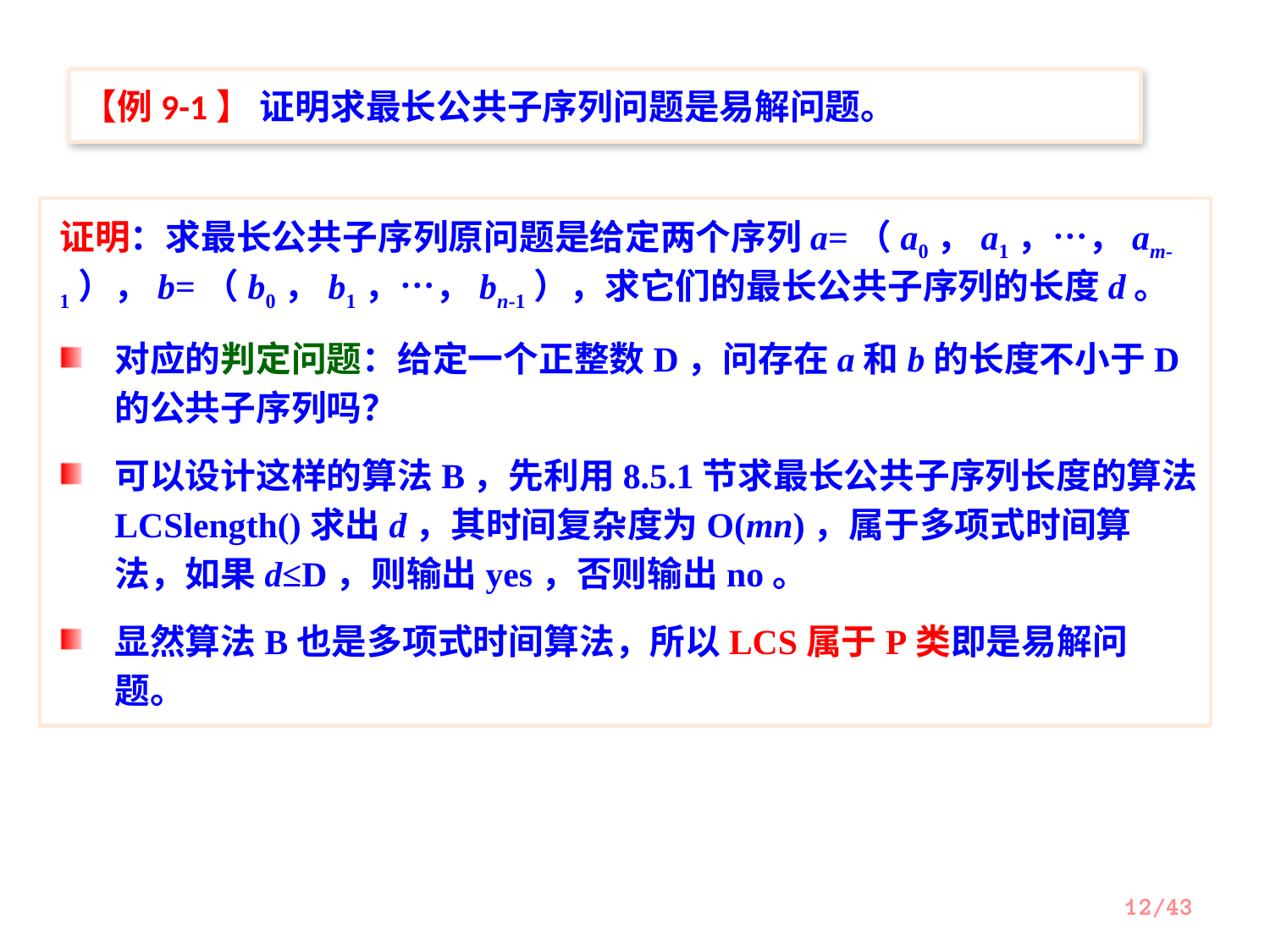

【例9-1】 证明求最长公共子序列问题是易解问题。
证明：求最长公共子序列原问题是给定两个序列a=（a0，a1，…，am-1），b=（b0，b1，…，bn-1），求它们的最长公共子序列的长度d。
对应的判定问题：给定一个正整数D，问存在a和b的长度不小于D的公共子序列吗？
可以设计这样的算法B，先利用8.5.1节求最长公共子序列长度的算法LCSlength()求出d，其时间复杂度为O(mn)，属于多项式时间算法，如果d≤D，则输出yes，否则输出no。
显然算法B也是多项式时间算法，所以LCS属于P类即是易解问题。
12/43